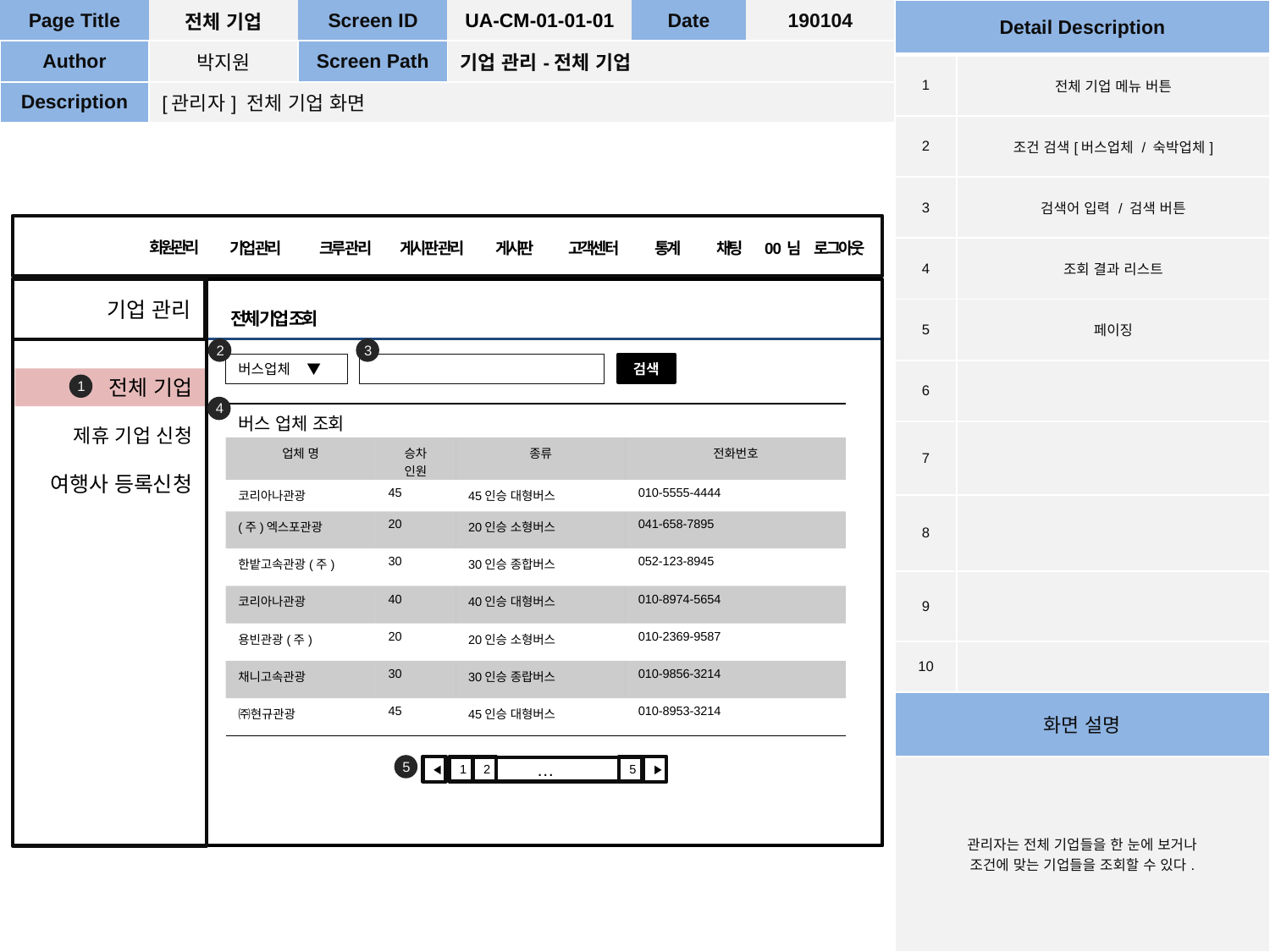

| Page Title | 전체 기업 | Screen ID | UA-CM-01-01-01 | Date | 190104 |
| --- | --- | --- | --- | --- | --- |
| Author | 박지원 | Screen Path | 기업 관리-전체 기업 |  |  |
| Description | [관리자] 전체 기업 화면 |  |  |  |  |
| Detail Description |  |
| --- | --- |
| 1 | 전체 기업 메뉴 버튼 |
| 2 | 조건 검색[버스업체 / 숙박업체] |
| 3 | 검색어 입력 / 검색 버튼 |
| 4 | 조회 결과 리스트 |
| 5 | 페이징 |
| 6 |  |
| 7 |  |
| 8 |  |
| 9 |  |
| 10 |  |
| 화면 설명 |  |
| 관리자는 전체 기업들을 한 눈에 보거나 조건에 맞는 기업들을 조회할 수 있다. |  |

회원관리
채팅
게시판
고객센터
0 0 님
로그아웃
기업 관리
크루 관리
게시판 관리
통계

기업 관리
전체 기업 조회
2

3

버스업체    ▼
검색
전체 기업
1

4

| 버스 업체 조회 |  |  |  |
| --- | --- | --- | --- |
| 업체 명 | 승차 인원 | 종류 | 전화번호 |
| 코리아나관광 | 45 | 45인승 대형버스 | 010-5555-4444 |
| (주)엑스포관광 | 20 | 20인승 소형버스 | 041-658-7895 |
| 한밭고속관광(주) | 30 | 30인승 종합버스 | 052-123-8945 |
| 코리아나관광 | 40 | 40인승 대형버스 | 010-8974-5654 |
| 용빈관광(주) | 20 | 20인승 소형버스 | 010-2369-9587 |
| 채니고속관광 | 30 | 30인승 종랍버스 | 010-9856-3214 |
| ㈜현규관광 | 45 | 45인승 대형버스 | 010-8953-3214 |
제휴 기업 신청
여행사 등록신청
5

◀
1
5
2
▶
…